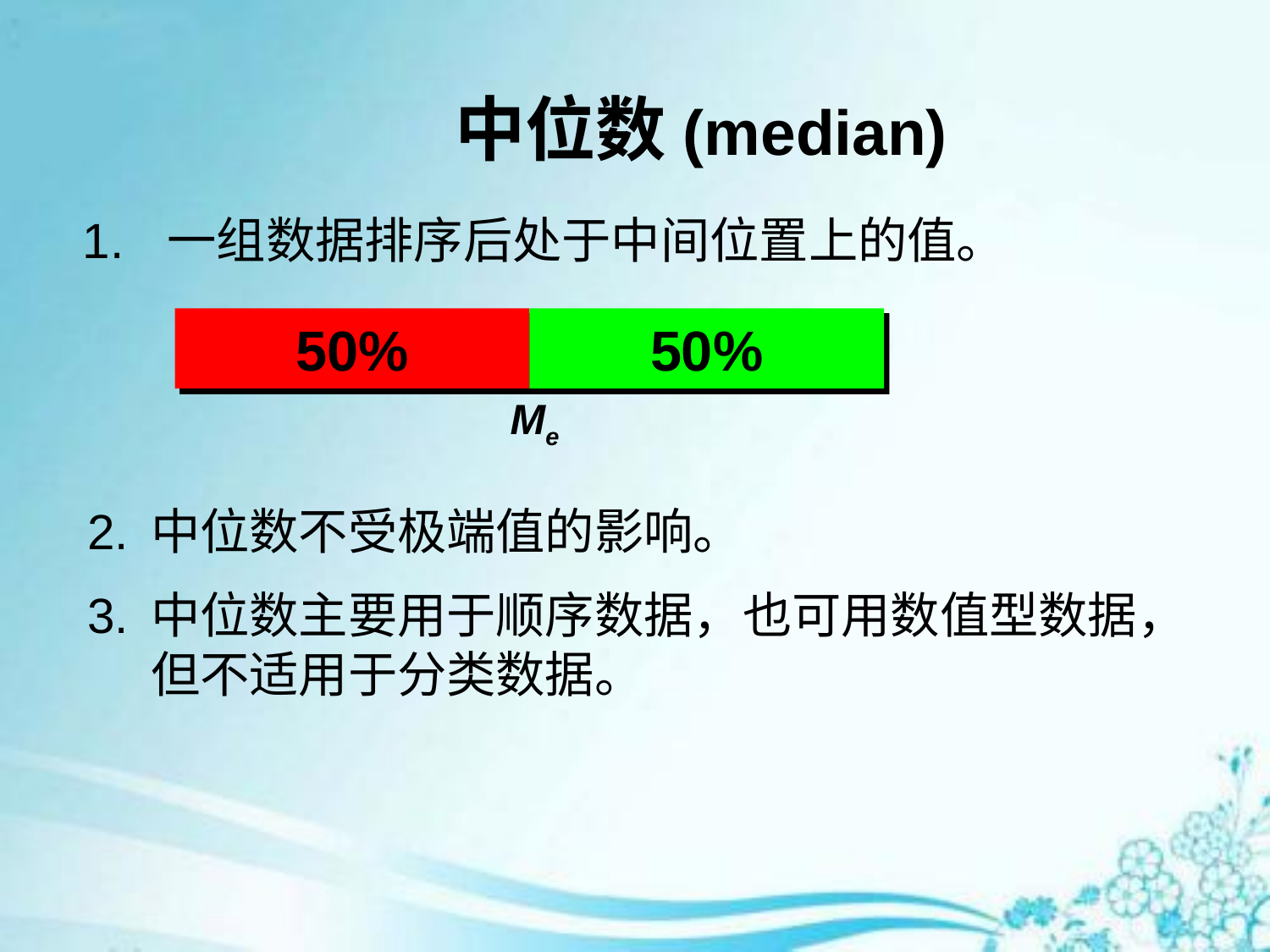

# 中位数(median)
一组数据排序后处于中间位置上的值。
50%
50%
Me
中位数不受极端值的影响。
中位数主要用于顺序数据，也可用数值型数据，但不适用于分类数据。